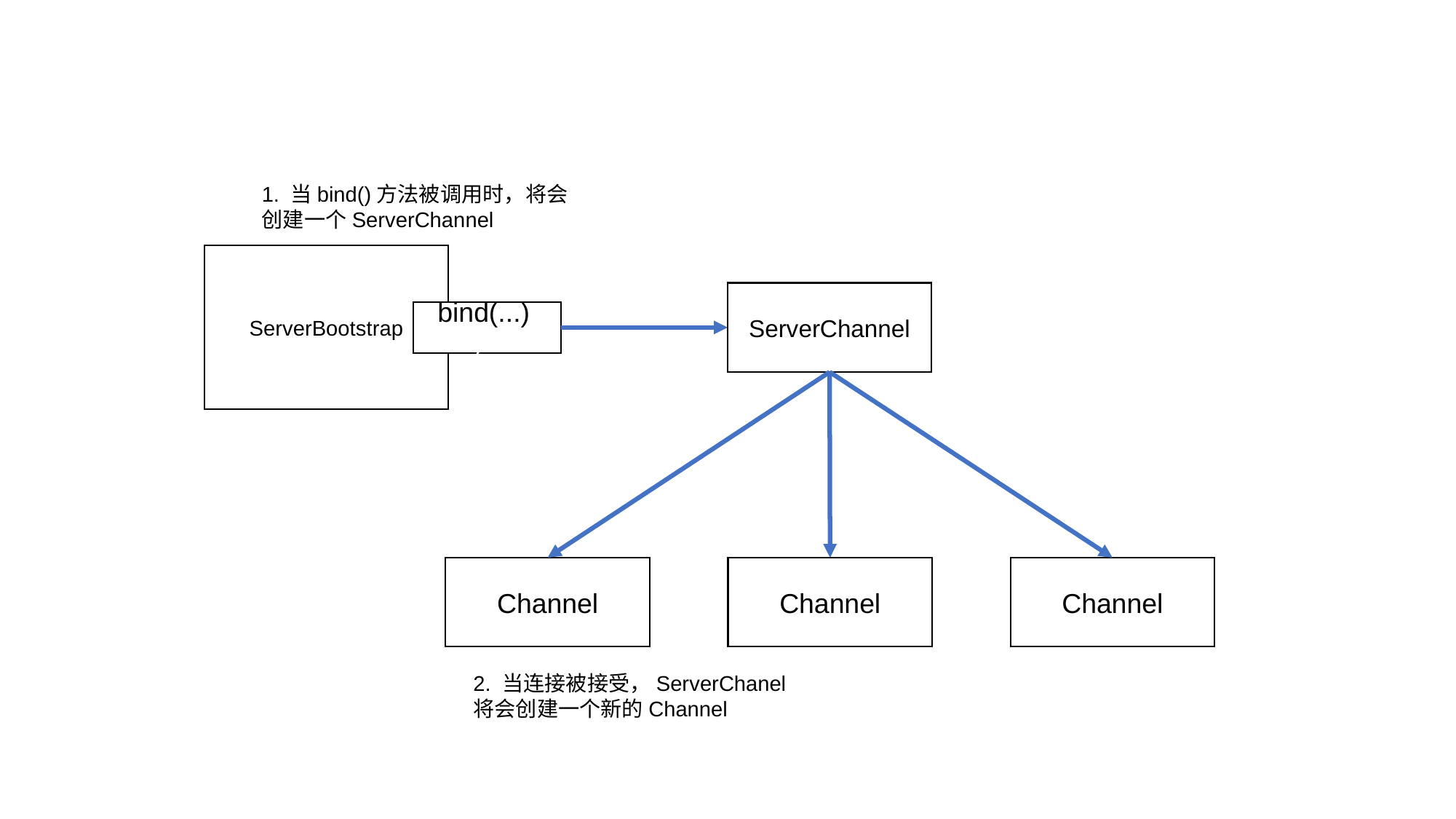

1. 当bind()方法被调用时，将会创建一个ServerChannel
ServerBootstrap
ServerChannel
bind(...)）
Channel
Channel
Channel
2. 当连接被接受，ServerChanel将会创建一个新的Channel